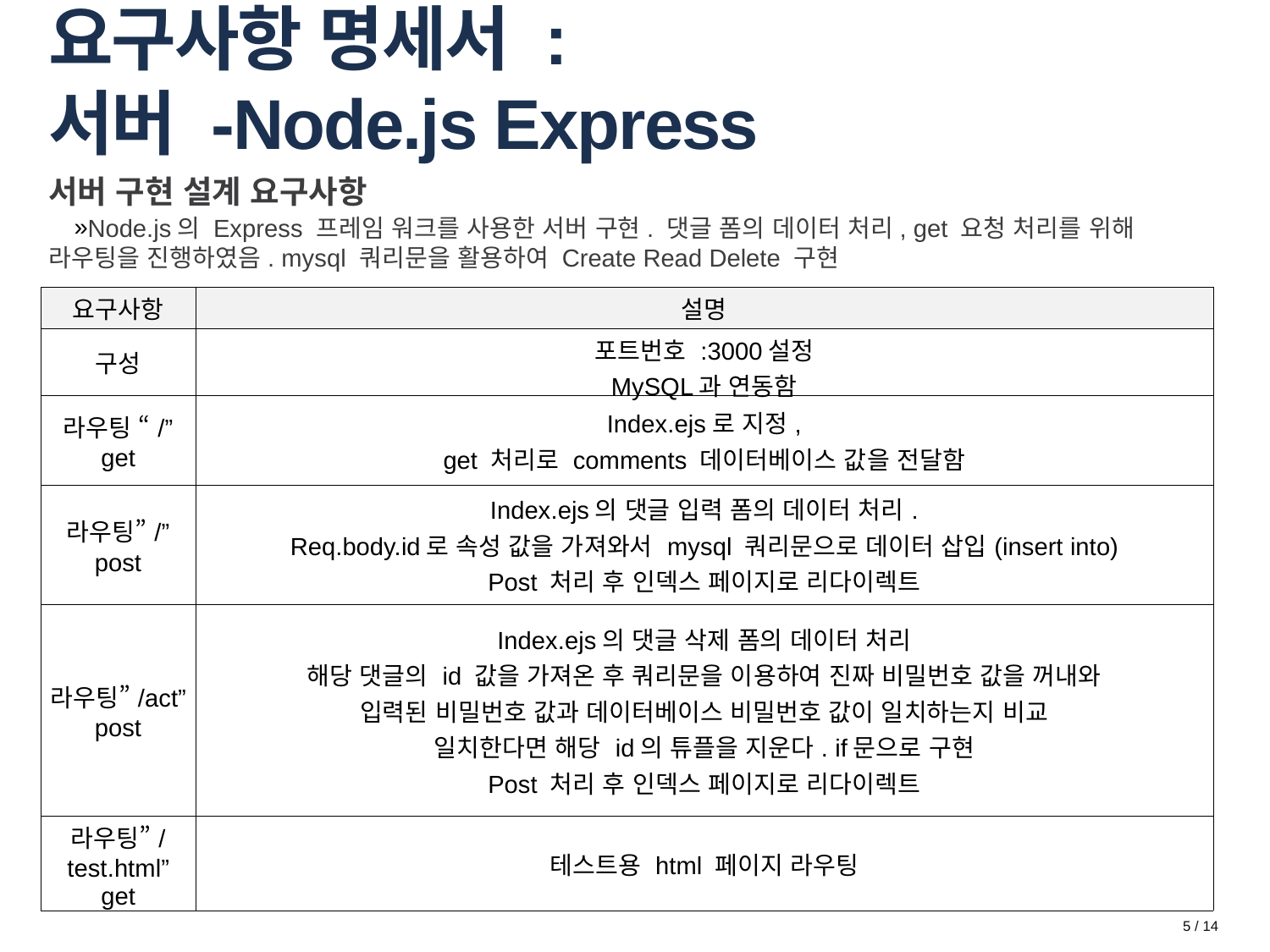

# 요구사항 명세서 : 서버 -Node.js Express
서버 구현 설계 요구사항
Node.js의 Express 프레임 워크를 사용한 서버 구현. 댓글 폼의 데이터 처리, get 요청 처리를 위해 라우팅을 진행하였음. mysql 쿼리문을 활용하여 Create Read Delete 구현

| 요구사항 | 설명 |
| --- | --- |
| 구성 | 포트번호 :3000설정 MySQL과 연동함 |
| 라우팅 “/” get | Index.ejs로 지정, get 처리로 comments 데이터베이스 값을 전달함 |
| 라우팅”/” post | Index.ejs의 댓글 입력 폼의 데이터 처리. Req.body.id로 속성 값을 가져와서 mysql 쿼리문으로 데이터 삽입(insert into) Post 처리 후 인덱스 페이지로 리다이렉트 |
| 라우팅”/act” post | Index.ejs의 댓글 삭제 폼의 데이터 처리 해당 댓글의 id 값을 가져온 후 쿼리문을 이용하여 진짜 비밀번호 값을 꺼내와 입력된 비밀번호 값과 데이터베이스 비밀번호 값이 일치하는지 비교 일치한다면 해당 id의 튜플을 지운다. if문으로 구현 Post 처리 후 인덱스 페이지로 리다이렉트 |
| 라우팅”/test.html” get | 테스트용 html 페이지 라우팅 |
5 / 14